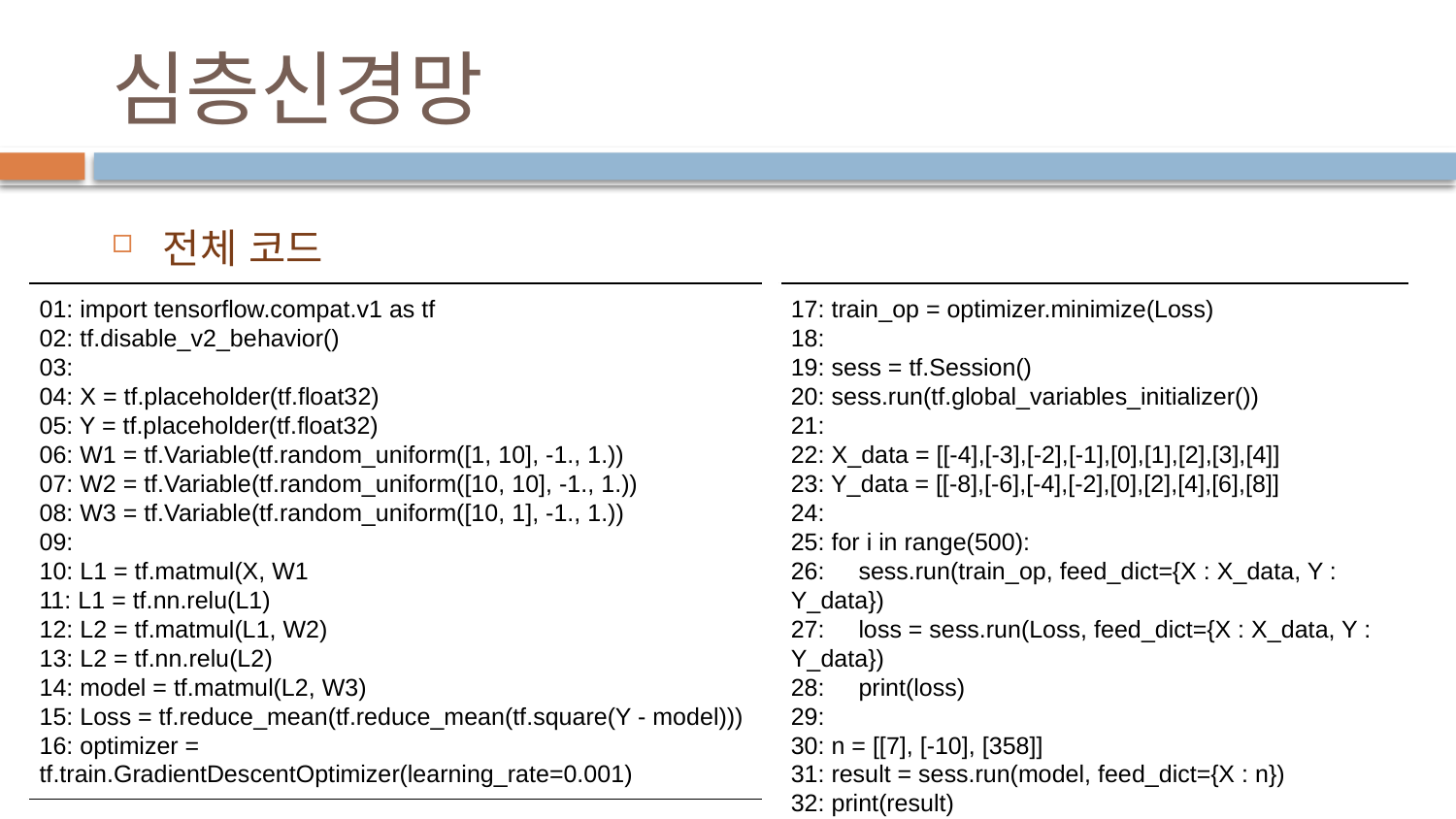

# 심층신경망
전체 코드
| 01: import tensorflow.compat.v1 as tf 02: tf.disable\_v2\_behavior() 03: 04: X = tf.placeholder(tf.float32) 05: Y = tf.placeholder(tf.float32) 06: W1 = tf.Variable(tf.random\_uniform([1, 10], -1., 1.)) 07: W2 = tf.Variable(tf.random\_uniform([10, 10], -1., 1.)) 08: W3 = tf.Variable(tf.random\_uniform([10, 1], -1., 1.)) 09: 10: L1 = tf.matmul(X, W1 11: L1 = tf.nn.relu(L1) 12: L2 = tf.matmul(L1, W2) 13: L2 = tf.nn.relu(L2) 14: model = tf.matmul(L2, W3) 15: Loss = tf.reduce\_mean(tf.reduce\_mean(tf.square(Y - model))) 16: optimizer = tf.train.GradientDescentOptimizer(learning\_rate=0.001) |
| --- |
| 17: train\_op = optimizer.minimize(Loss) 18: 19: sess = tf.Session() 20: sess.run(tf.global\_variables\_initializer()) 21: 22: X\_data = [[-4],[-3],[-2],[-1],[0],[1],[2],[3],[4]] 23: Y\_data = [[-8],[-6],[-4],[-2],[0],[2],[4],[6],[8]] 24: 25: for i in range(500): 26: sess.run(train\_op, feed\_dict={X : X\_data, Y : Y\_data}) 27: loss = sess.run(Loss, feed\_dict={X : X\_data, Y : Y\_data}) 28: print(loss) 29: 30: n = [[7], [-10], [358]] 31: result = sess.run(model, feed\_dict={X : n}) 32: print(result) |
| --- |